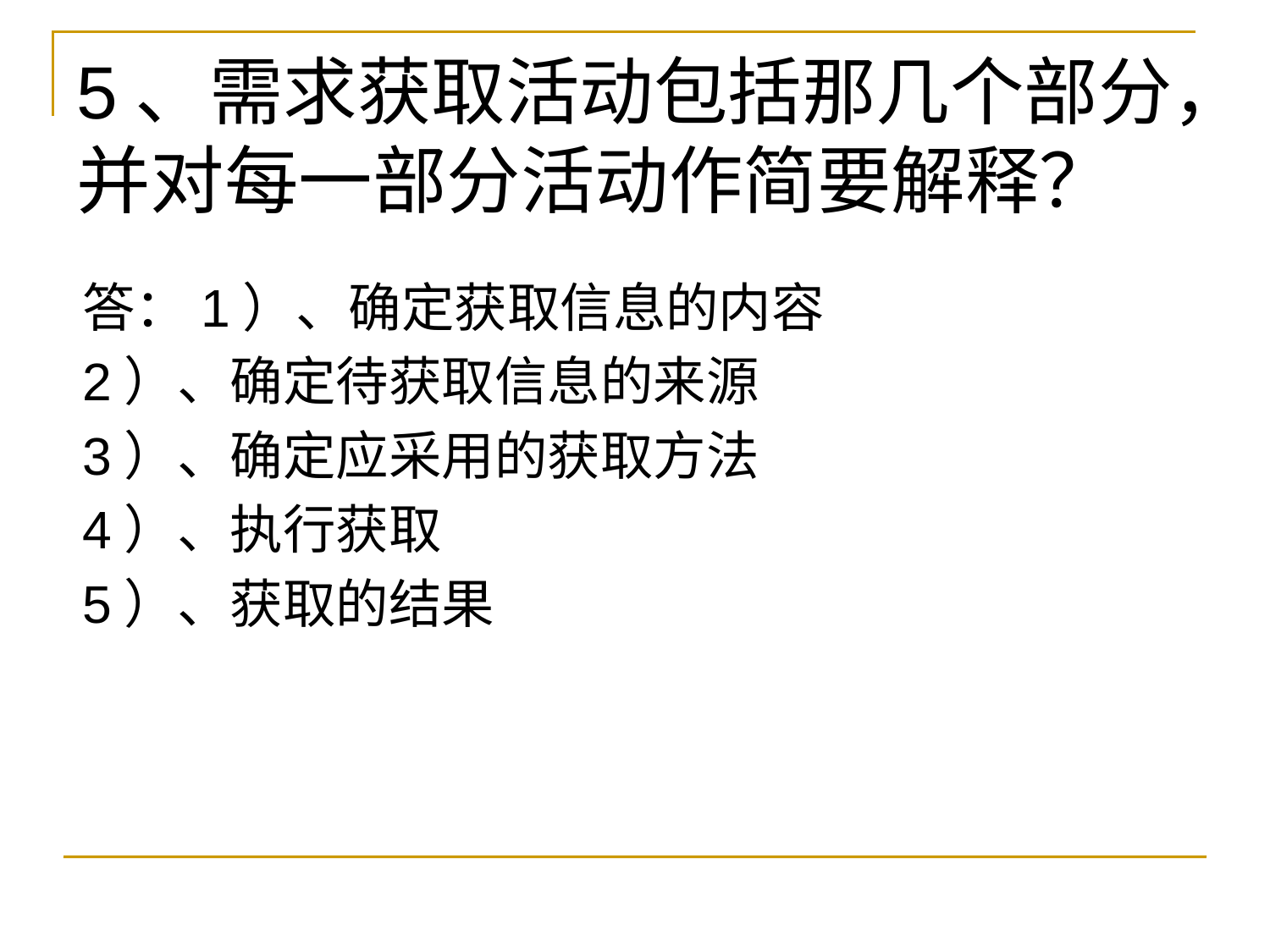

# 5、需求获取活动包括那几个部分，并对每一部分活动作简要解释？
答：1）、确定获取信息的内容
2）、确定待获取信息的来源
3）、确定应采用的获取方法
4）、执行获取
5）、获取的结果